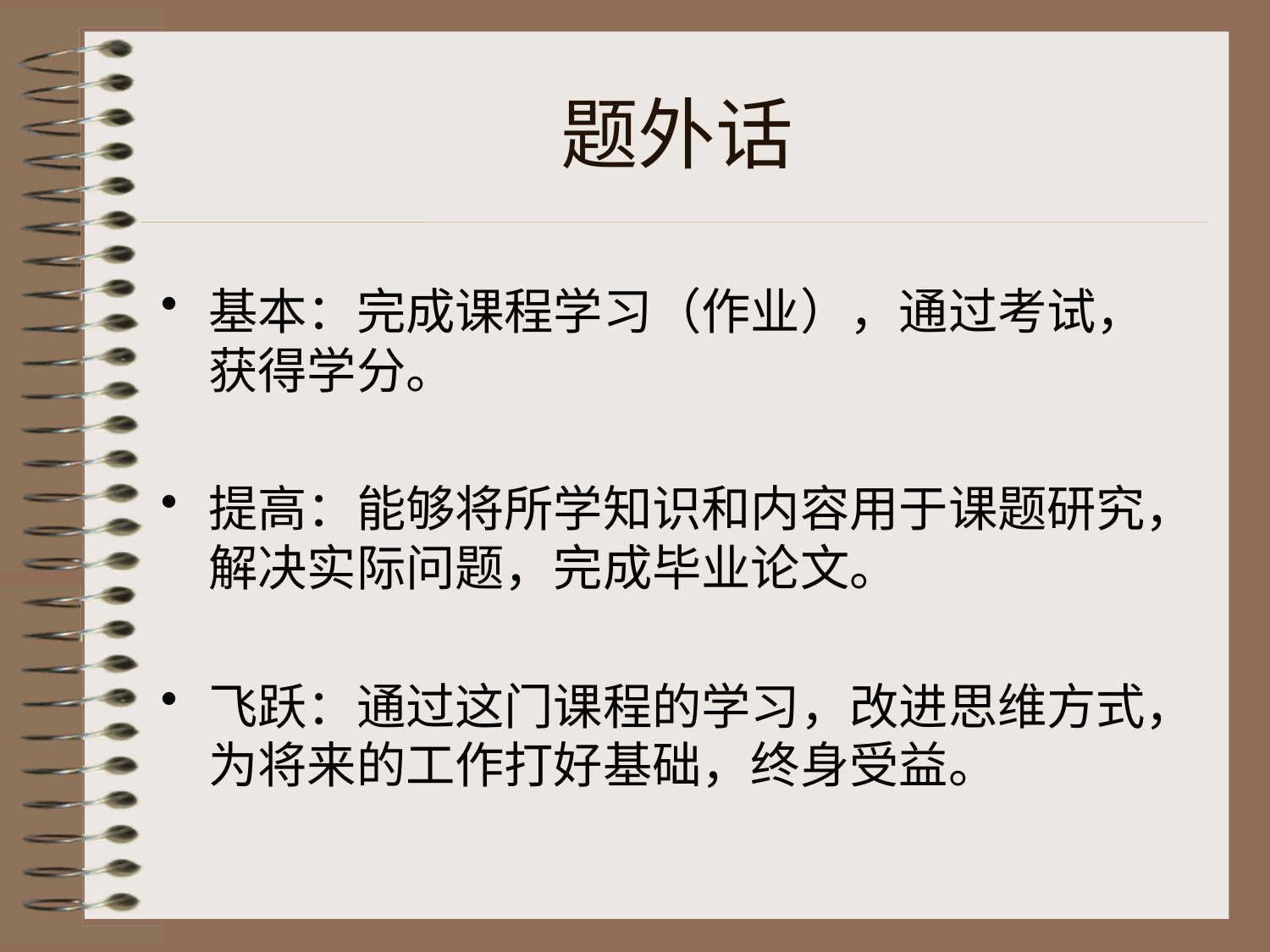

# 题外话
基本：完成课程学习（作业），通过考试，获得学分。

提高：能够将所学知识和内容用于课题研究，解决实际问题，完成毕业论文。

飞跃：通过这门课程的学习，改进思维方式，为将来的工作打好基础，终身受益。